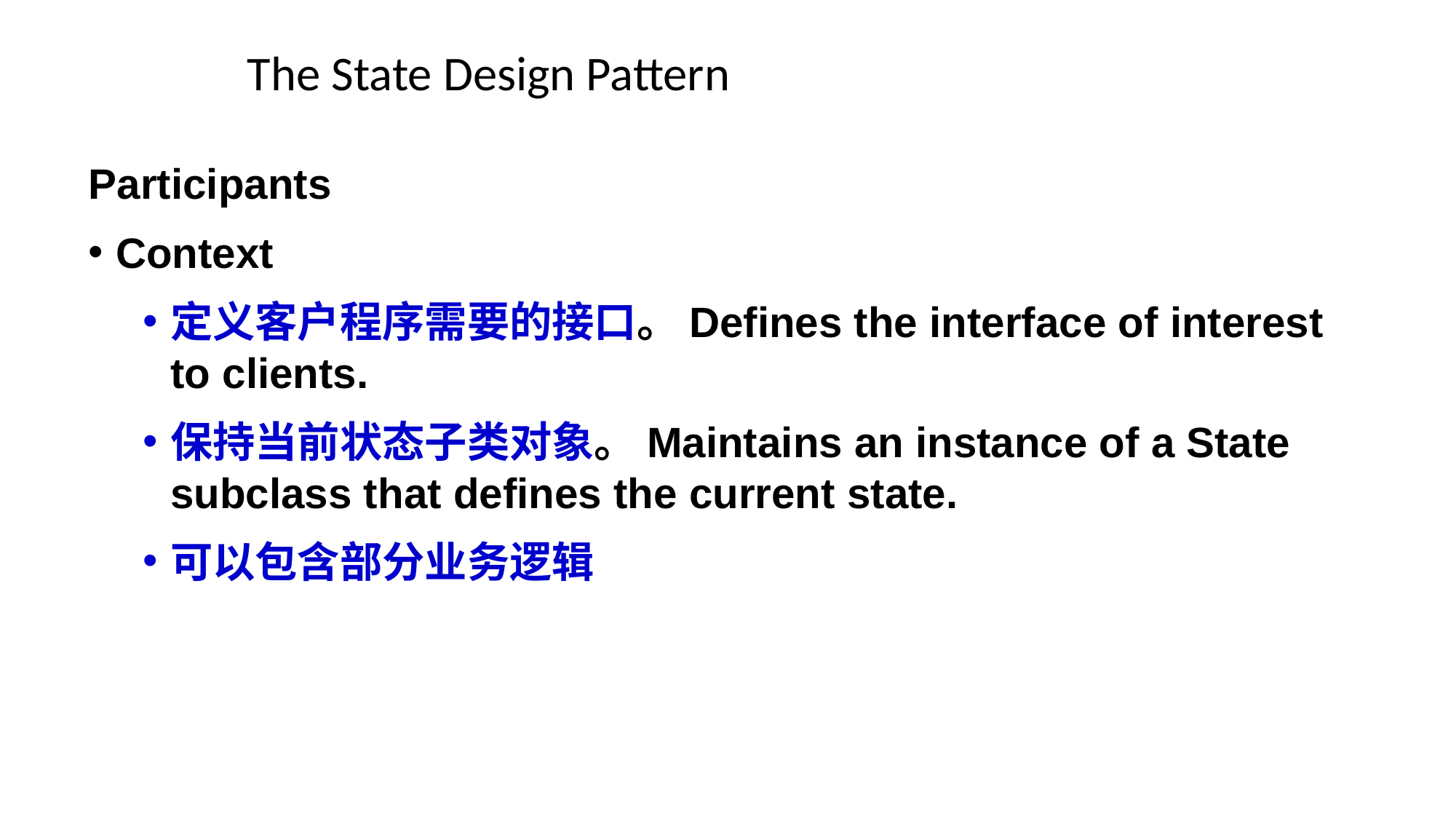

# The State Design Pattern
Participants
Context
定义客户程序需要的接口。Defines the interface of interest to clients.
保持当前状态子类对象。Maintains an instance of a State subclass that defines the current state.
可以包含部分业务逻辑